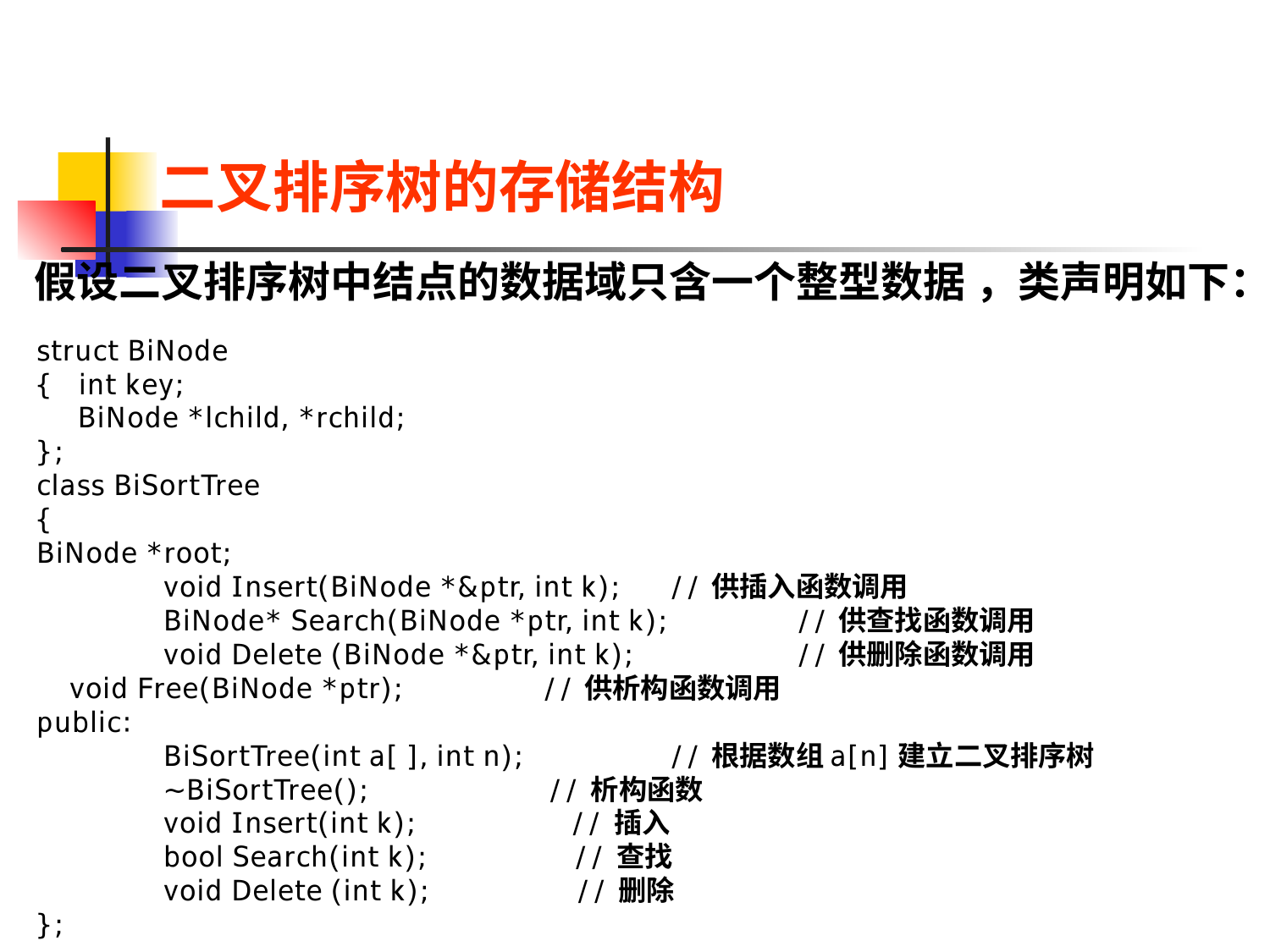

二叉排序树的存储结构
假设二叉排序树中结点的数据域只含一个整型数据 ，类声明如下：
struct BiNode
{   int key;
     BiNode *lchild, *rchild;
};
class BiSortTree
{
BiNode *root;
	void Insert(BiNode *&ptr, int k);      	//供插入函数调用
	BiNode* Search(BiNode *ptr, int k);   	//供查找函数调用
	void Delete (BiNode *&ptr, int k);     	//供删除函数调用
    void Free(BiNode *ptr);             	//供析构函数调用
public:
	BiSortTree(int a[ ], int n);            	//根据数组a[n]建立二叉排序树
	~BiSortTree();                      //析构函数
	void Insert(int k);                   //插入
	bool Search(int k);                  //查找
	void Delete (int k);                  //删除
};